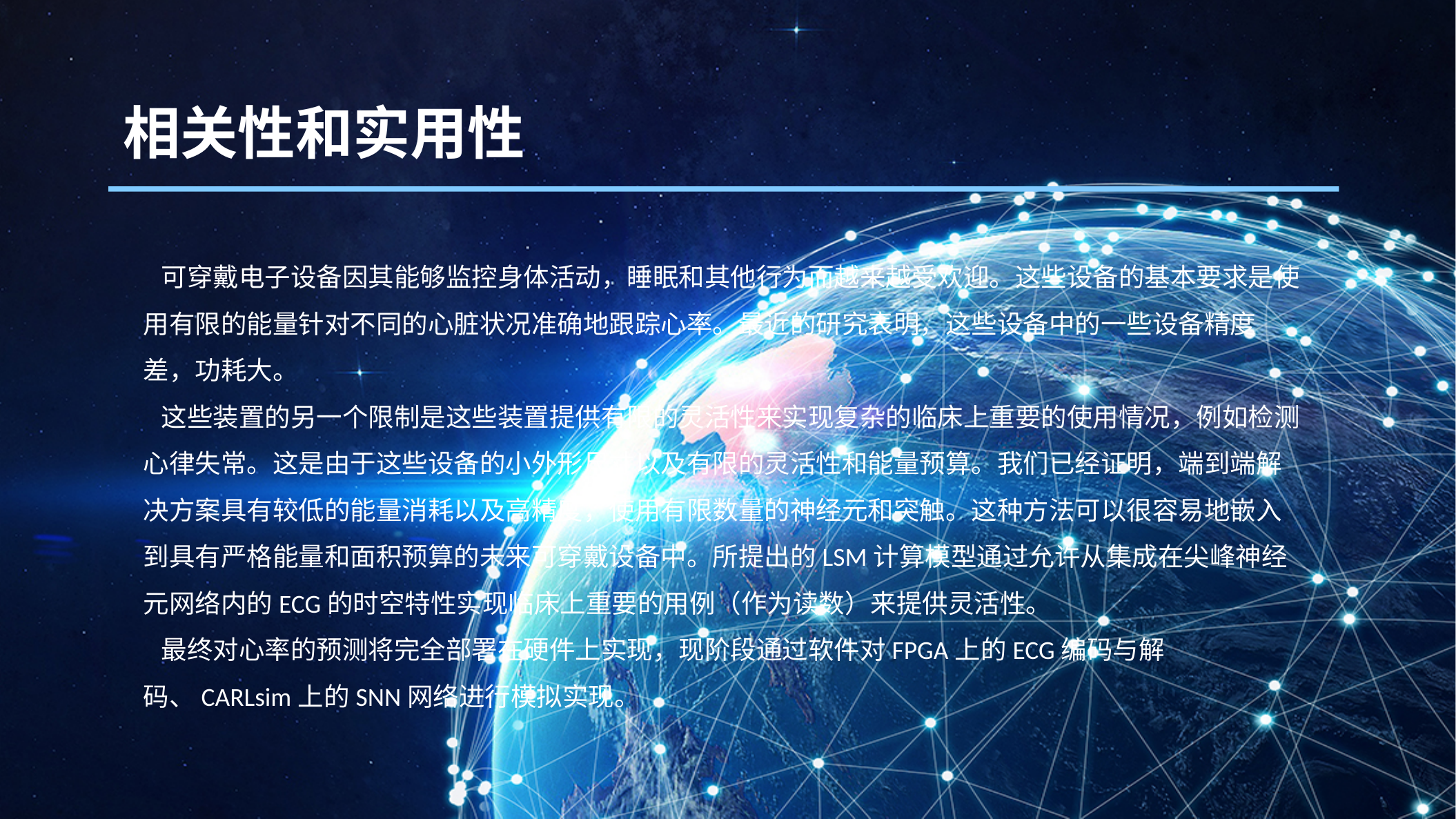

相关性和实用性

  可穿戴电子设备因其能够监控身体活动，睡眠和其他行为而越来越受欢迎。这些设备的基本要求是使用有限的能量针对不同的心脏状况准确地跟踪心率。最近的研究表明，这些设备中的一些设备精度差，功耗大。
  这些装置的另一个限制是这些装置提供有限的灵活性来实现复杂的临床上重要的使用情况，例如检测心律失常。这是由于这些设备的小外形尺寸以及有限的灵活性和能量预算。我们已经证明，端到端解决方案具有较低的能量消耗以及高精度，使用有限数量的神经元和突触。这种方法可以很容易地嵌入到具有严格能量和面积预算的未来可穿戴设备中。所提出的LSM计算模型通过允许从集成在尖峰神经元网络内的ECG的时空特性实现临床上重要的用例（作为读数）来提供灵活性。
  最终对心率的预测将完全部署在硬件上实现，现阶段通过软件对FPGA上的ECG编码与解码、CARLsim上的SNN网络进行模拟实现。